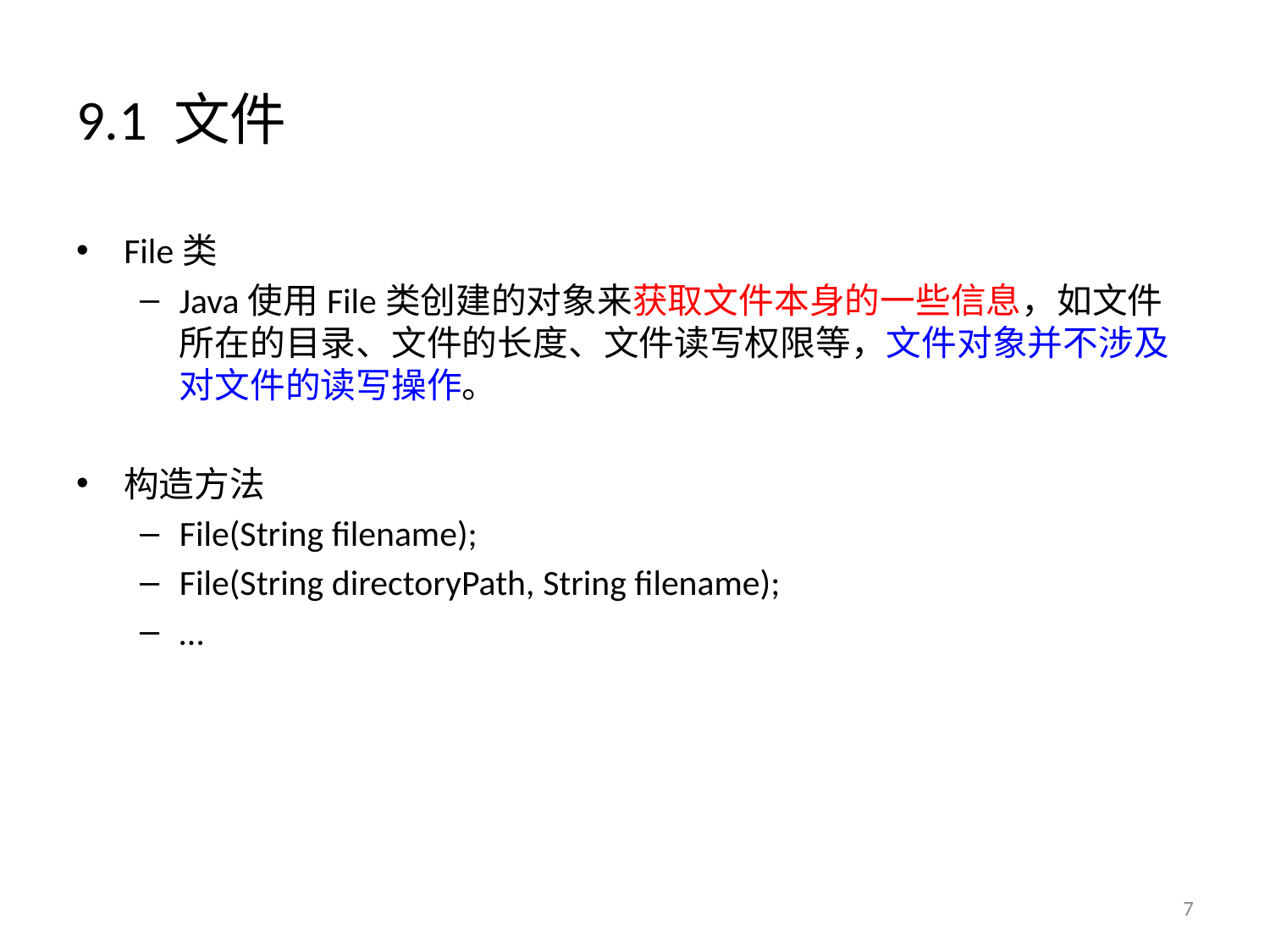

# 9.1 文件
File类
Java使用File类创建的对象来获取文件本身的一些信息，如文件所在的目录、文件的长度、文件读写权限等，文件对象并不涉及对文件的读写操作。

构造方法
File(String filename);
File(String directoryPath, String filename);
…
7